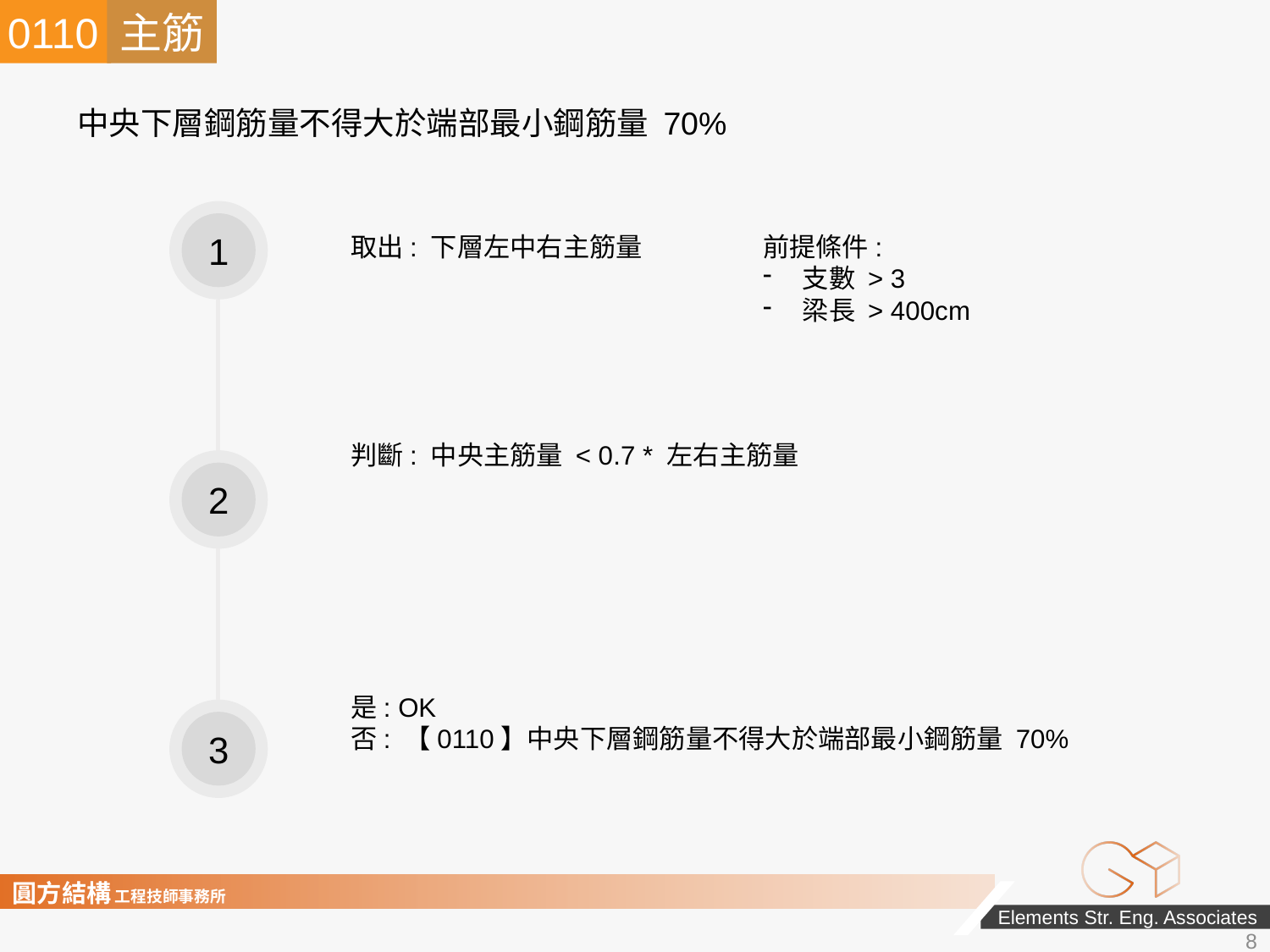

0110
主筋
中央下層鋼筋量不得大於端部最小鋼筋量 70%
1

前提條件:
支數 > 3
梁長 > 400cm
取出: 下層左中右主筋量
判斷: 中央主筋量 < 0.7 * 左右主筋量
2

是: OK
否: 【0110】中央下層鋼筋量不得大於端部最小鋼筋量 70%
3

8